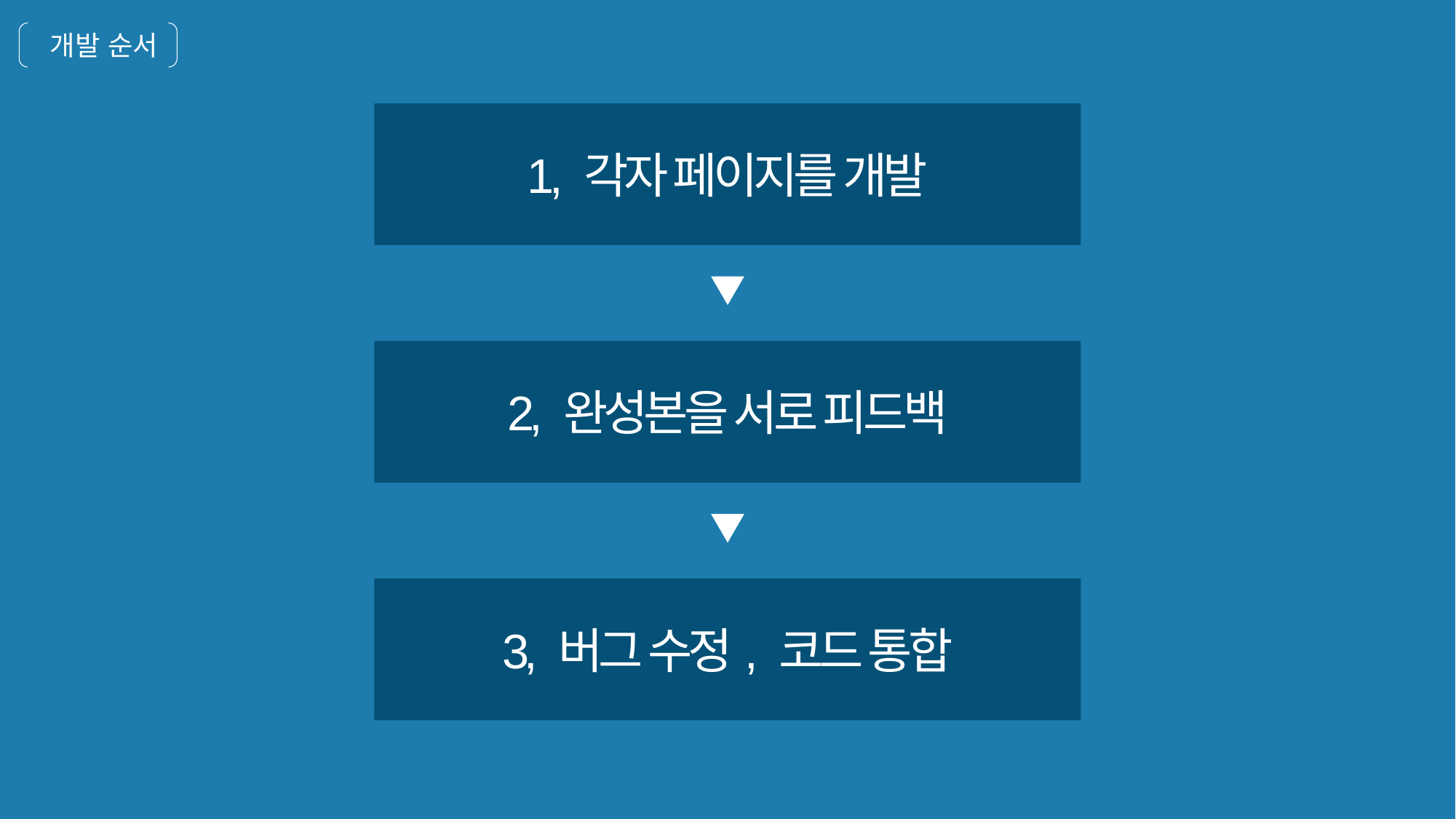

개발 순서

1, 각자 페이지를 개발

2, 완성본을 서로 피드백

3, 버그 수정, 코드 통합